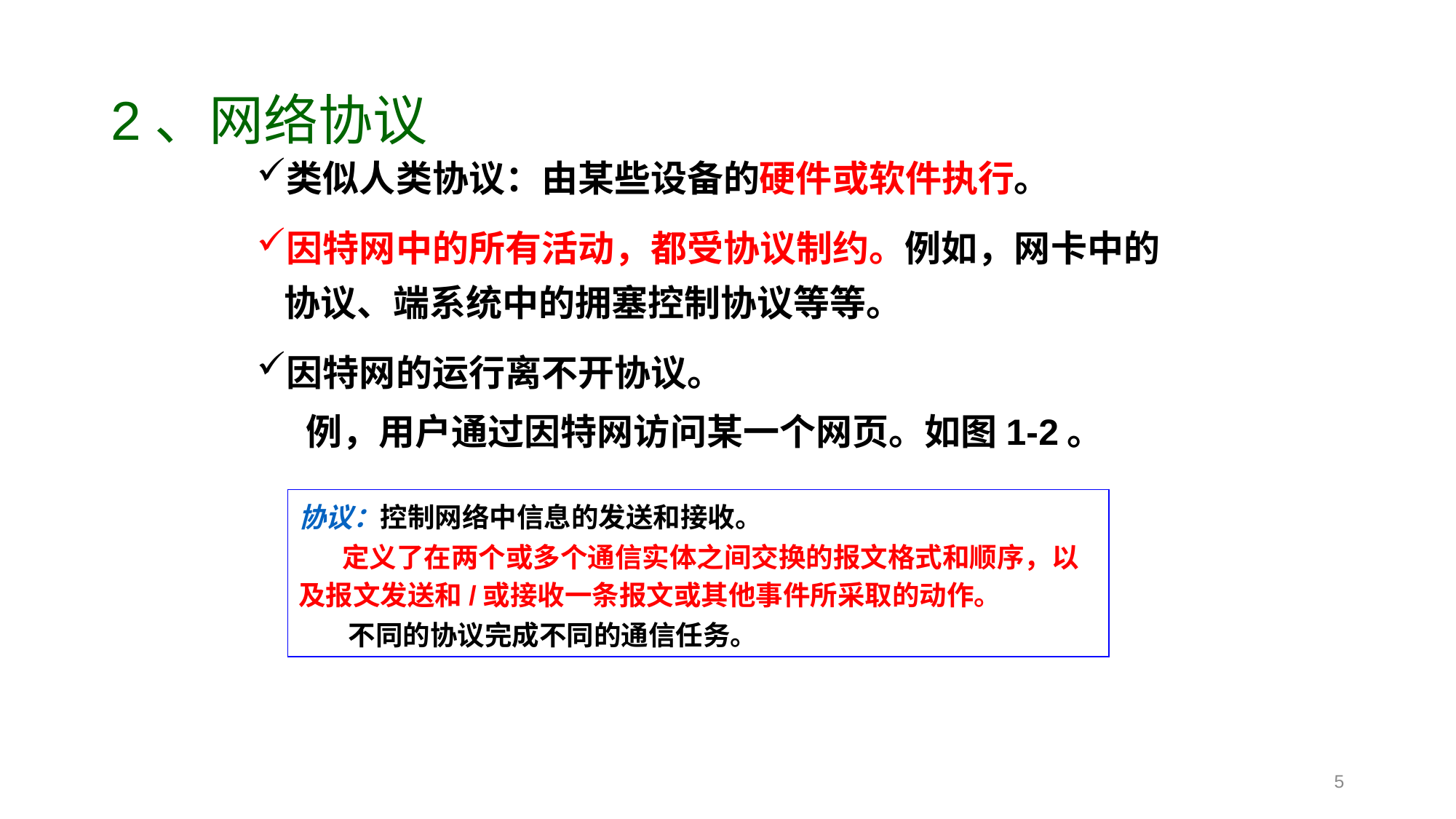

# 2、网络协议
类似人类协议：由某些设备的硬件或软件执行。
因特网中的所有活动，都受协议制约。例如，网卡中的协议、端系统中的拥塞控制协议等等。
因特网的运行离不开协议。
     例，用户通过因特网访问某一个网页。如图1-2。
协议：控制网络中信息的发送和接收。
      定义了在两个或多个通信实体之间交换的报文格式和顺序，以及报文发送和/或接收一条报文或其他事件所采取的动作。
       不同的协议完成不同的通信任务。
5